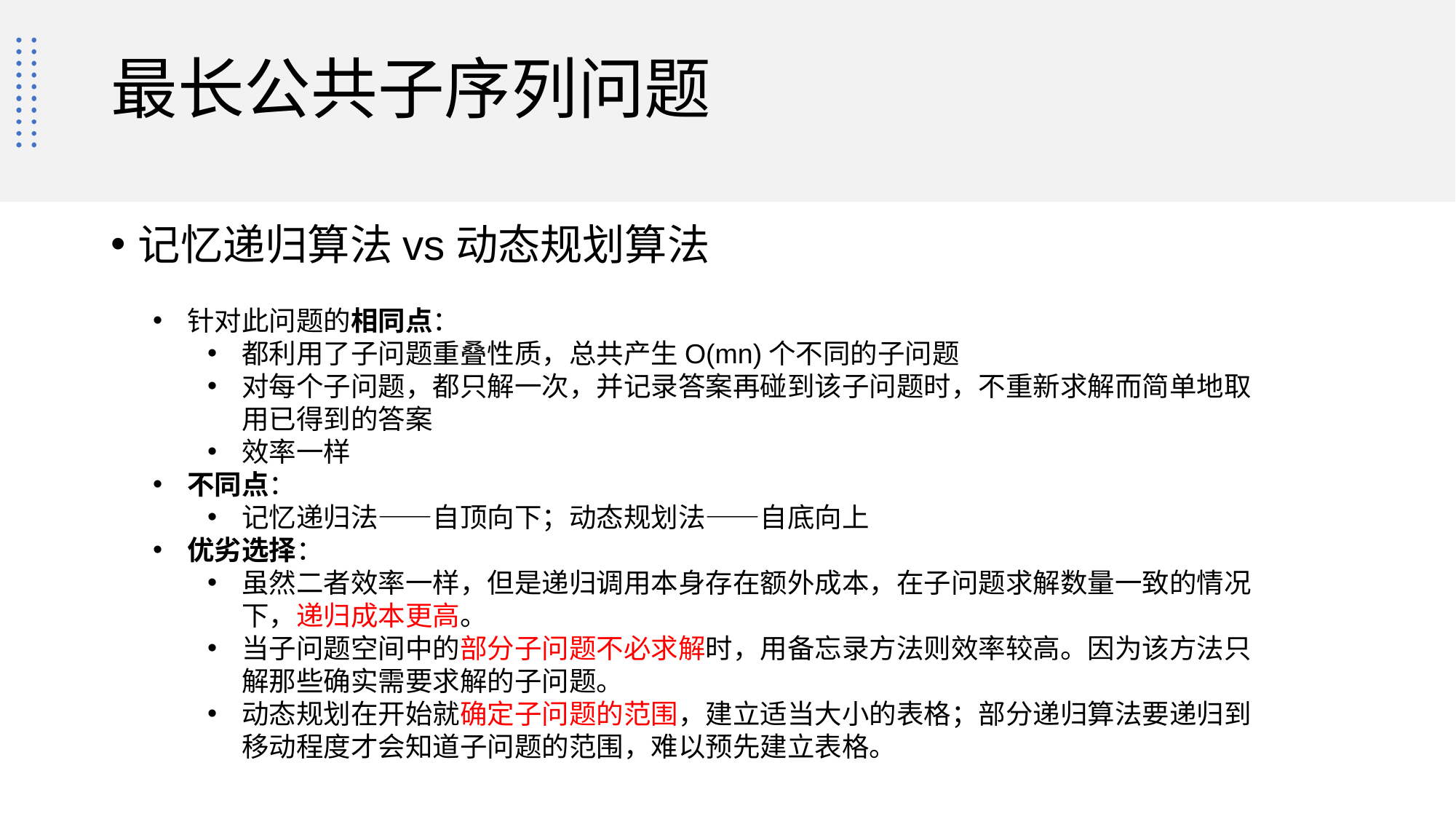

# 最长公共子序列问题
记忆递归算法vs动态规划算法
针对此问题的相同点：
都利用了子问题重叠性质，总共产生O(mn)个不同的子问题
对每个子问题，都只解一次，并记录答案再碰到该子问题时，不重新求解而简单地取用已得到的答案
效率一样
不同点：
记忆递归法——自顶向下；动态规划法——自底向上
优劣选择：
虽然二者效率一样，但是递归调用本身存在额外成本，在子问题求解数量一致的情况下，递归成本更高。
当子问题空间中的部分子问题不必求解时，用备忘录方法则效率较高。因为该方法只解那些确实需要求解的子问题。
动态规划在开始就确定子问题的范围，建立适当大小的表格；部分递归算法要递归到移动程度才会知道子问题的范围，难以预先建立表格。